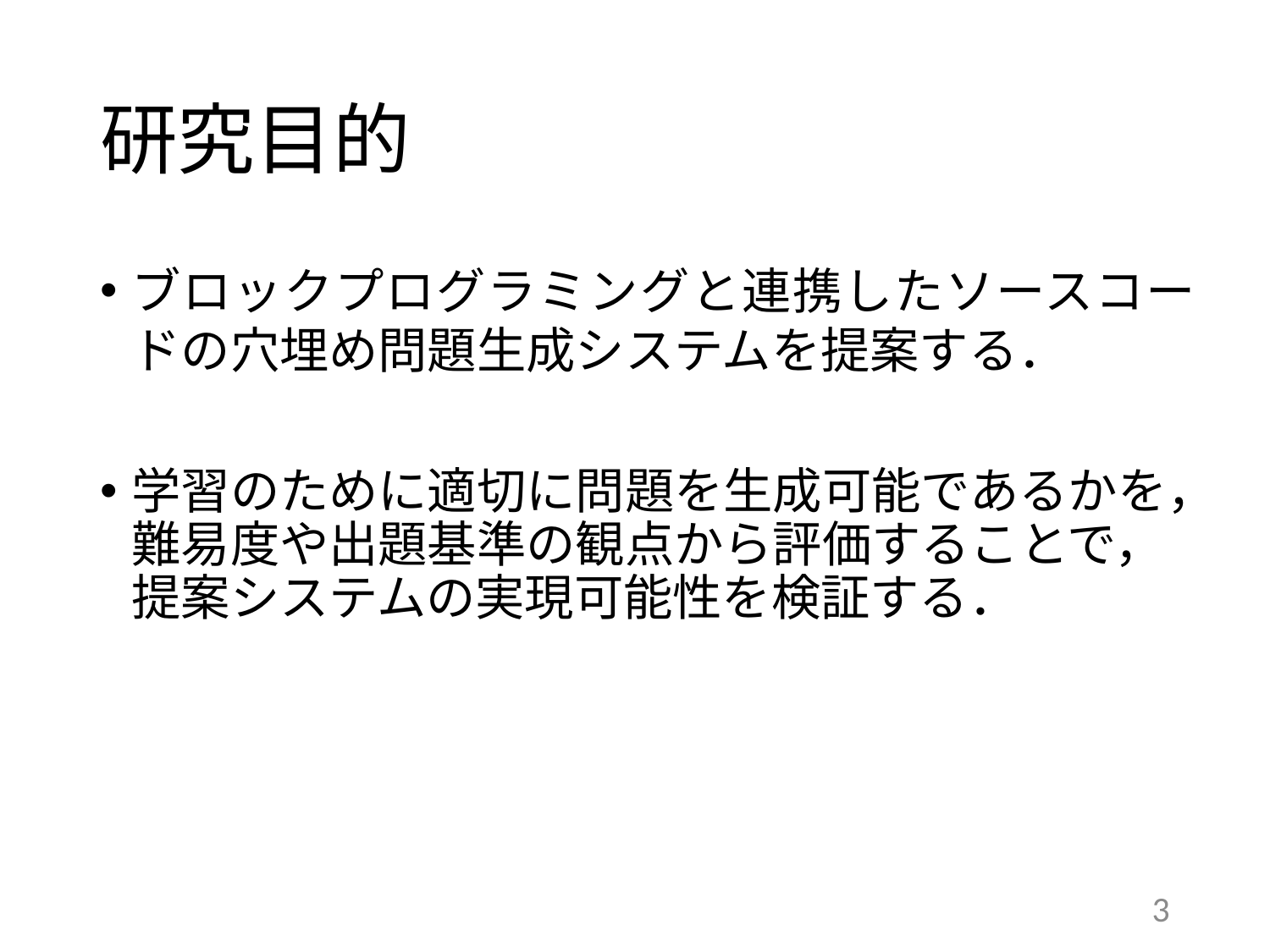

# 研究目的
ブロックプログラミングと連携したソースコードの穴埋め問題生成システムを提案する．

学習のために適切に問題を生成可能であるかを，難易度や出題基準の観点から評価することで，提案システムの実現可能性を検証する．
3